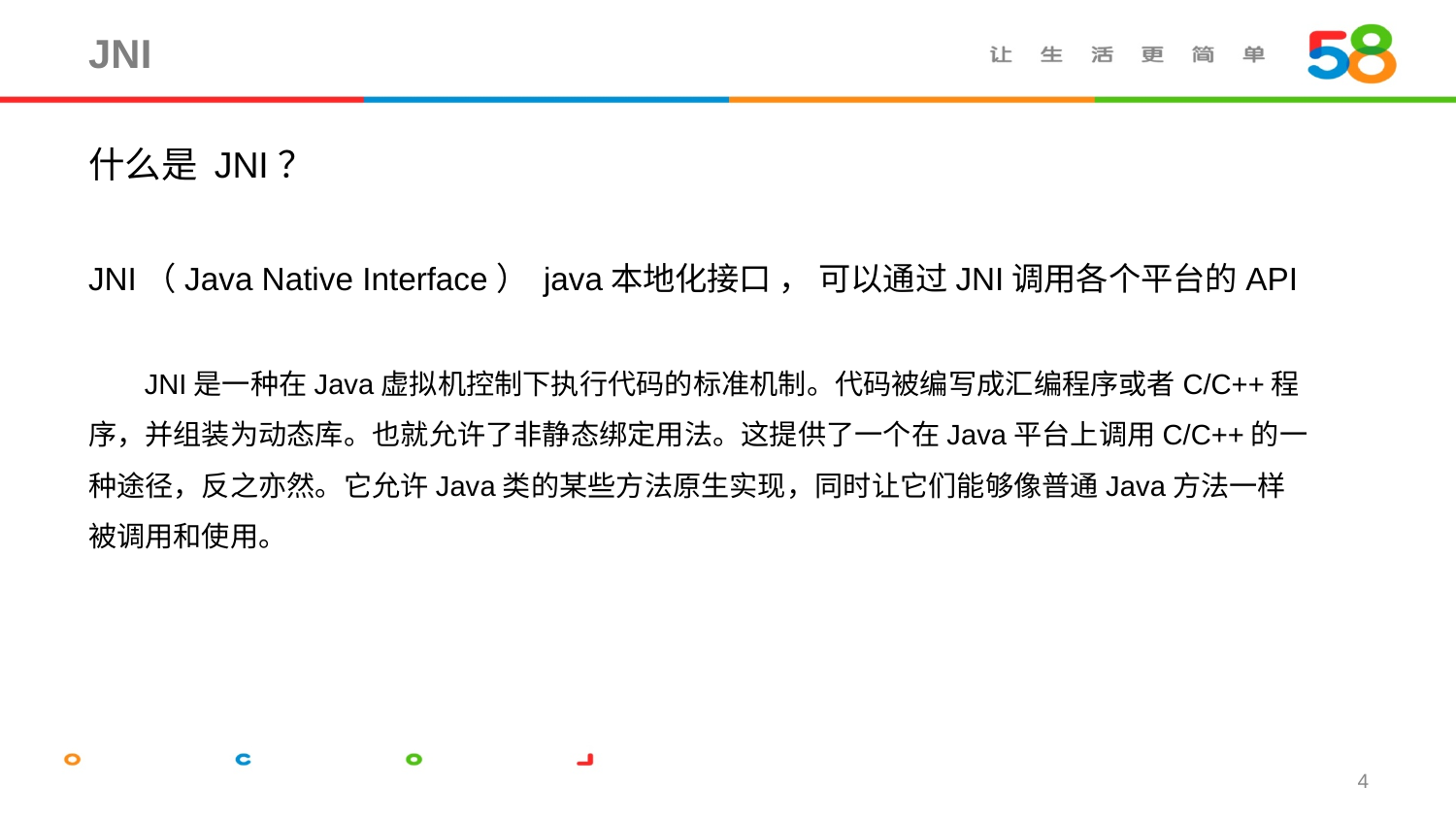

# JNI
什么是 JNI？
JNI（Java Native Interface） java本地化接口 ， 可以通过JNI调用各个平台的API
       JNI是一种在Java虚拟机控制下执行代码的标准机制。代码被编写成汇编程序或者C/C++程序，并组装为动态库。也就允许了非静态绑定用法。这提供了一个在Java平台上调用C/C++的一种途径，反之亦然。它允许Java类的某些方法原生实现，同时让它们能够像普通Java方法一样被调用和使用。
4